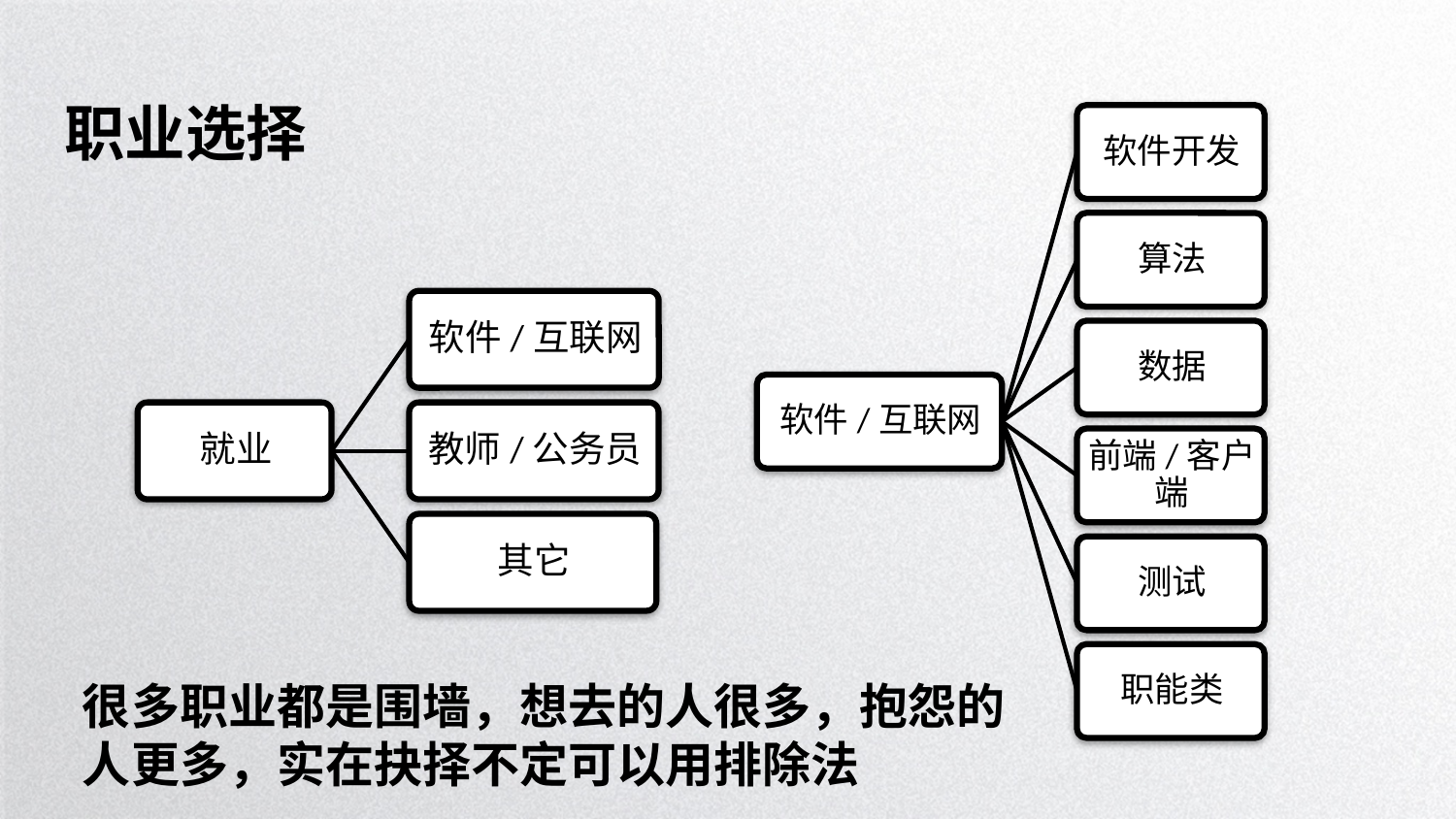

职业选择
软件/互联网

软件开发

算法

数据

前端/客户端

测试

职能类
就业

软件/互联网

教师/公务员

其它
很多职业都是围墙，想去的人很多，抱怨的人更多，实在抉择不定可以用排除法